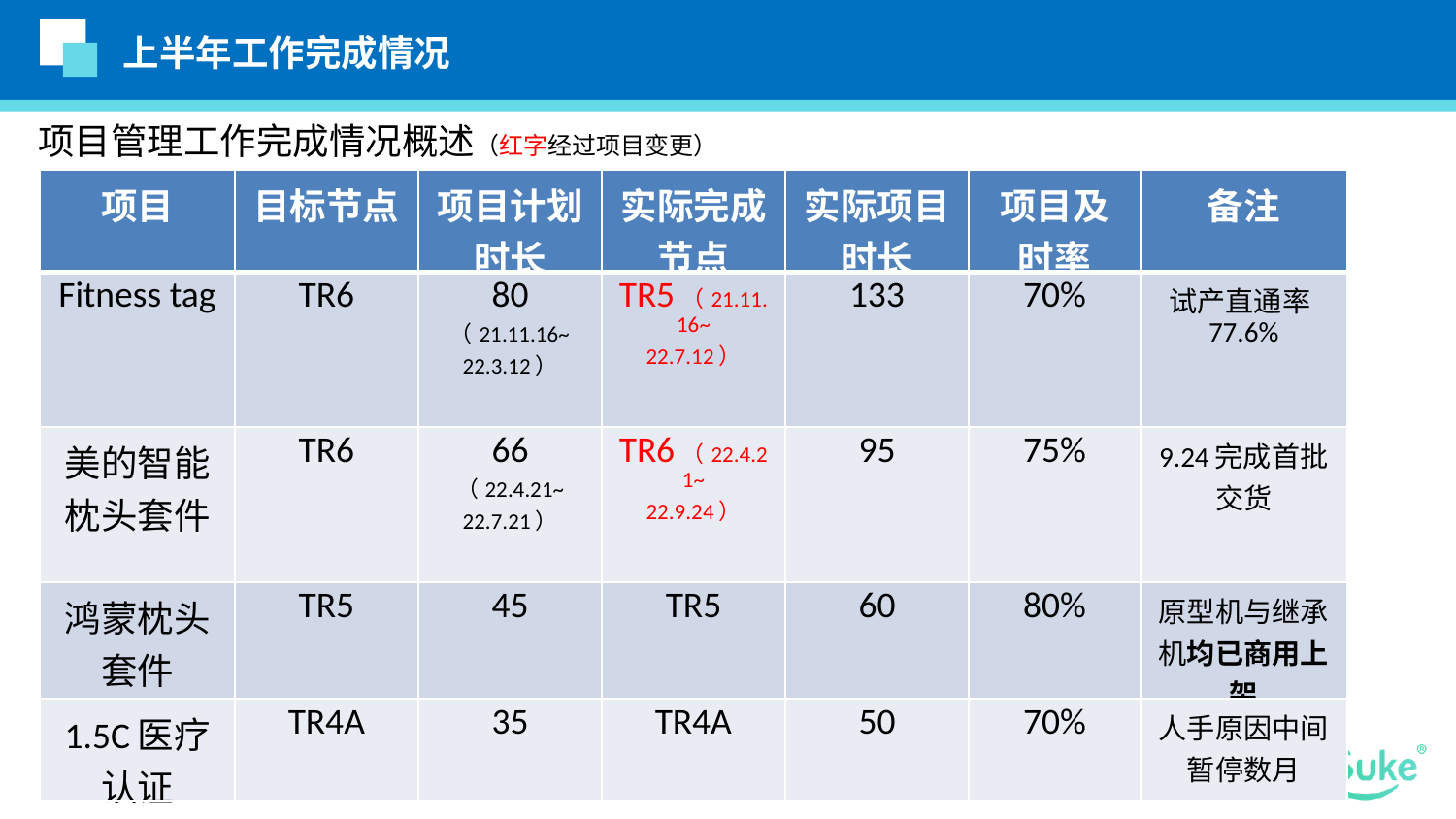

上半年工作完成情况

项目管理工作完成情况概述（红字经过项目变更）
| 项目 | 目标节点 | 项目计划时长 | 实际完成节点 | 实际项目时长 | 项目及时率 | 备注 |
| --- | --- | --- | --- | --- | --- | --- |
| Fitness tag | TR6 | 80 （21.11.16~ 22.3.12） | TR5（21.11.16~ 22.7.12） | 133 | 70% | 试产直通率77.6% |
| 美的智能枕头套件 | TR6 | 66 （22.4.21~ 22.7.21） | TR6（22.4.21~ 22.9.24） | 95 | 75% | 9.24完成首批交货 |
| 鸿蒙枕头套件 | TR5 | 45 | TR5 | 60 | 80% | 原型机与继承机均已商用上架 |
| 1.5C医疗认证 | TR4A | 35 | TR4A | 50 | 70% | 人手原因中间暂停数月 |